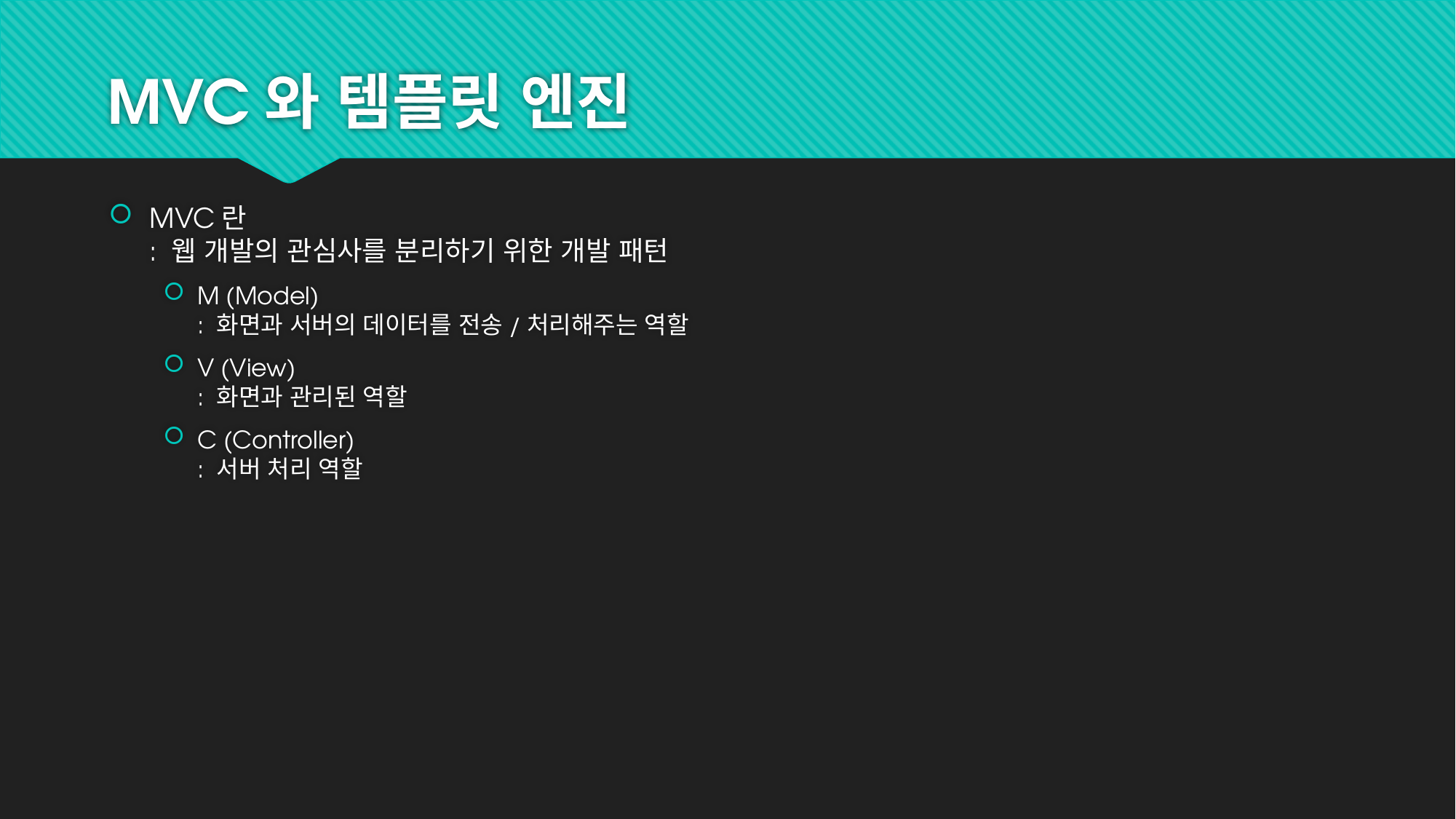

# MVC와 템플릿 엔진
MVC란
: 웹 개발의 관심사를 분리하기 위한 개발 패턴
M (Model)
: 화면과 서버의 데이터를 전송/처리해주는 역할
V (View)
: 화면과 관리된 역할
C (Controller)
: 서버 처리 역할